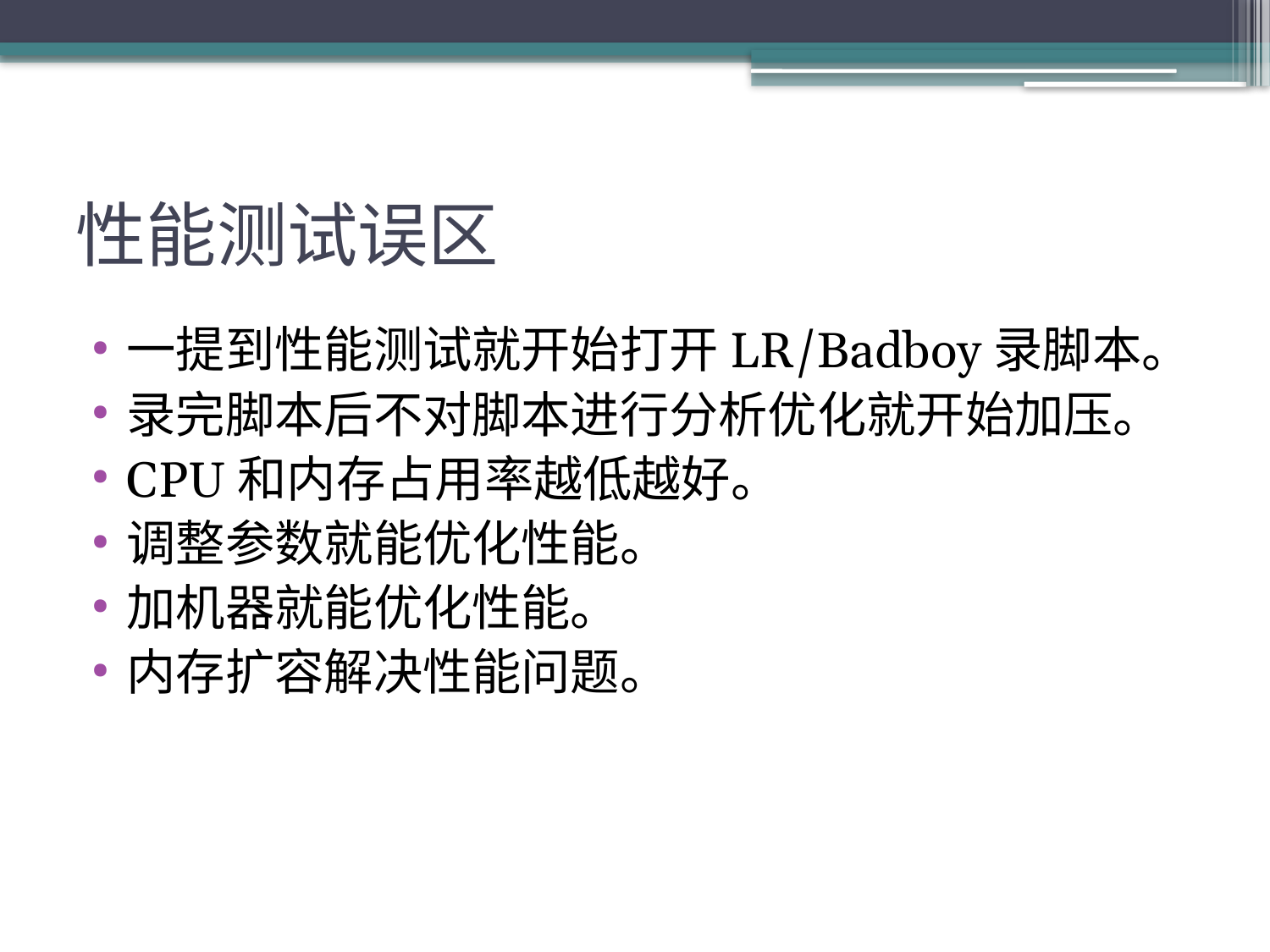

# 性能测试误区
一提到性能测试就开始打开LR/Badboy录脚本。
录完脚本后不对脚本进行分析优化就开始加压。
CPU和内存占用率越低越好。
调整参数就能优化性能。
加机器就能优化性能。
内存扩容解决性能问题。